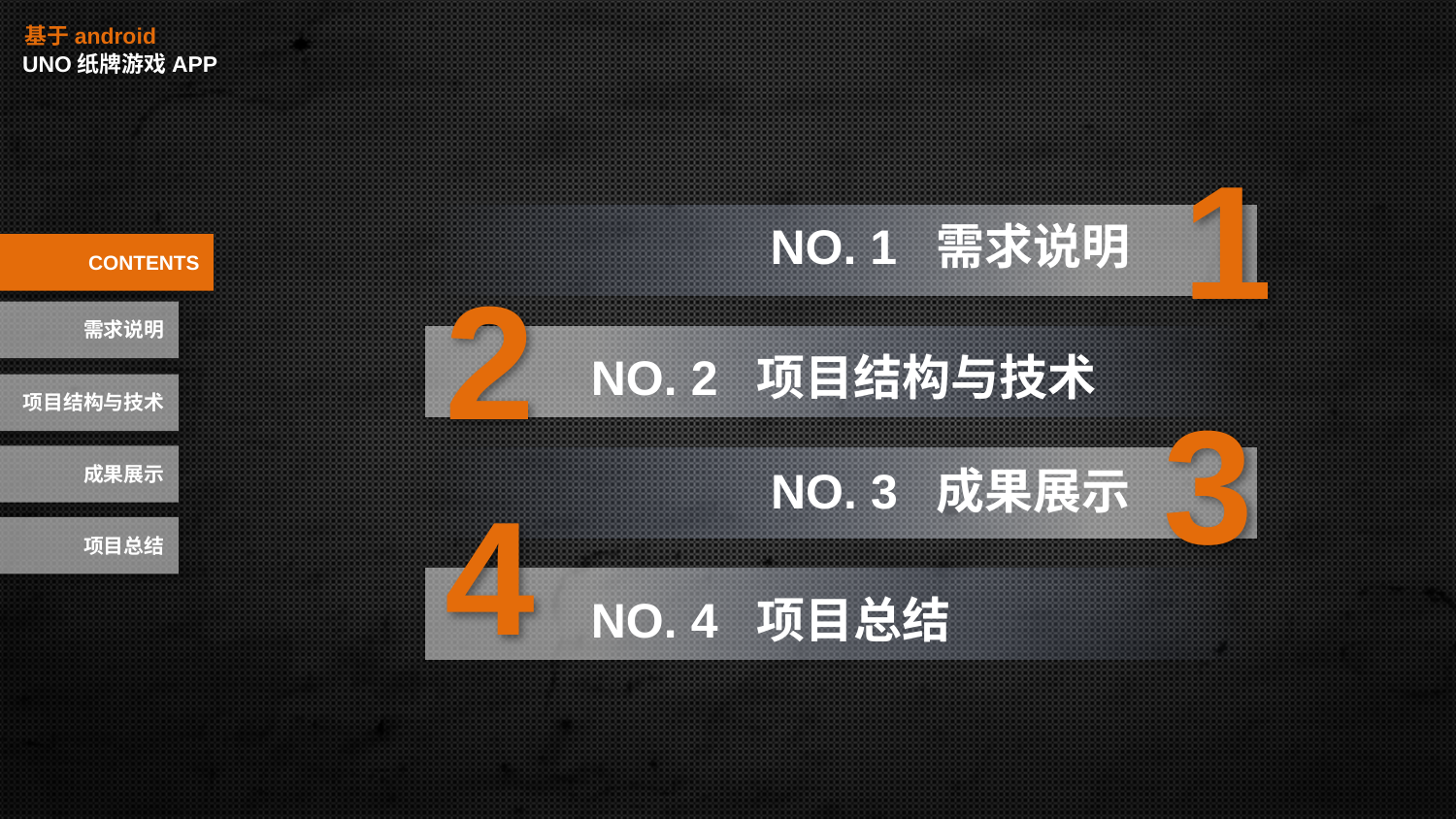

基于android
UNO纸牌游戏APP
1

NO. 1  需求说明

CONTENTS
2

需求说明

 NO. 2  项目结构与技术

项目结构与技术
3

成果展示

NO. 3  成果展示
4

项目总结

 NO. 4  项目总结